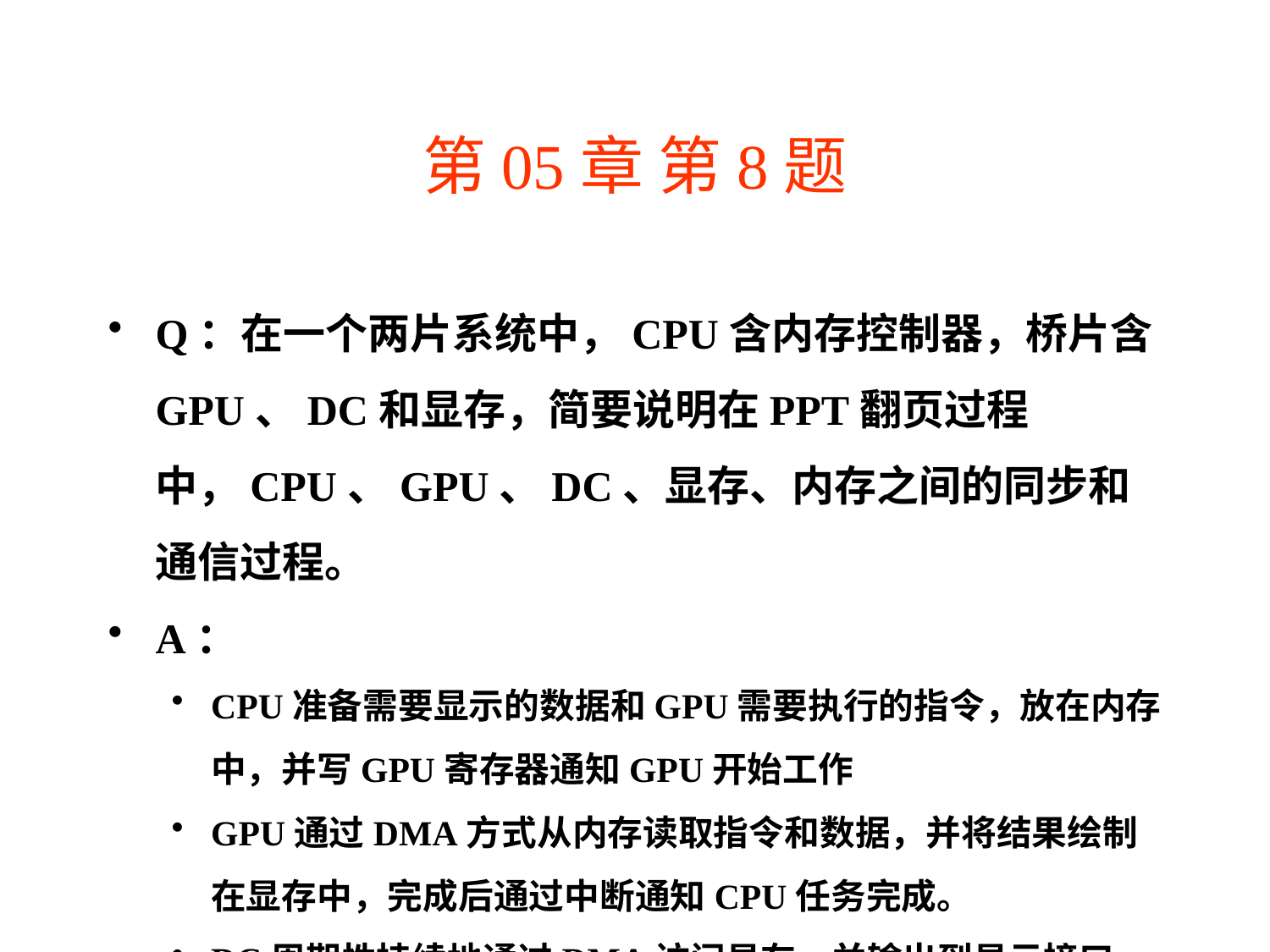

# 第05章 第8题
Q：在一个两片系统中，CPU含内存控制器，桥片含GPU、DC和显存，简要说明在PPT翻页过程中，CPU、GPU、DC、显存、内存之间的同步和通信过程。
A：
CPU准备需要显示的数据和GPU需要执行的指令，放在内存中，并写GPU寄存器通知GPU开始工作
GPU通过DMA方式从内存读取指令和数据，并将结果绘制在显存中，完成后通过中断通知CPU任务完成。
DC周期性持续地通过DMA访问显存，并输出到显示接口